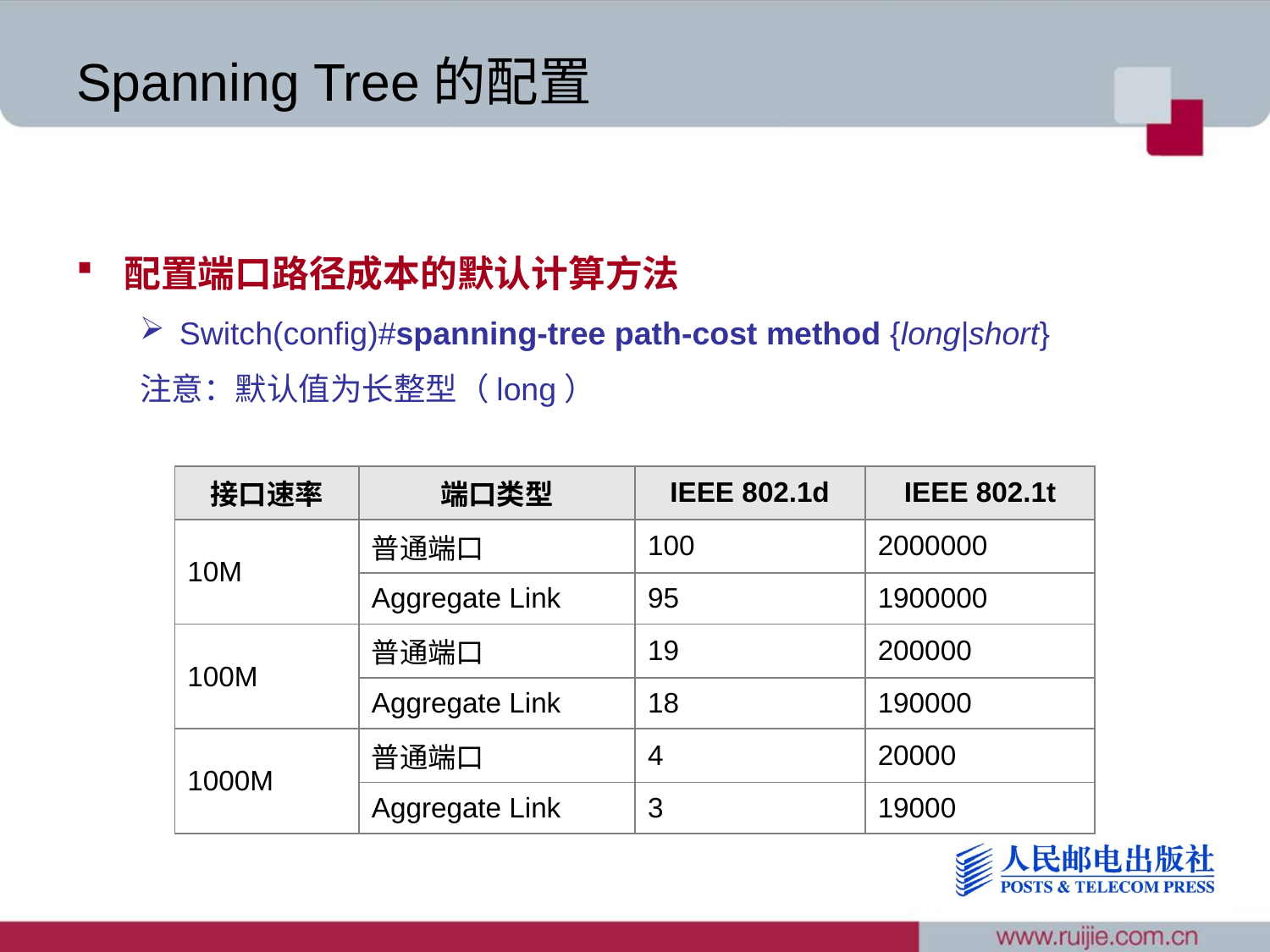

# Spanning Tree的配置
配置端口路径成本的默认计算方法
Switch(config)#spanning-tree path-cost method {long|short}
注意：默认值为长整型（long）
| 接口速率 | 端口类型 | IEEE 802.1d | IEEE 802.1t |
| --- | --- | --- | --- |
| 10M | 普通端口 | 100 | 2000000 |
|  | Aggregate Link | 95 | 1900000 |
| 100M | 普通端口 | 19 | 200000 |
|  | Aggregate Link | 18 | 190000 |
| 1000M | 普通端口 | 4 | 20000 |
|  | Aggregate Link | 3 | 19000 |